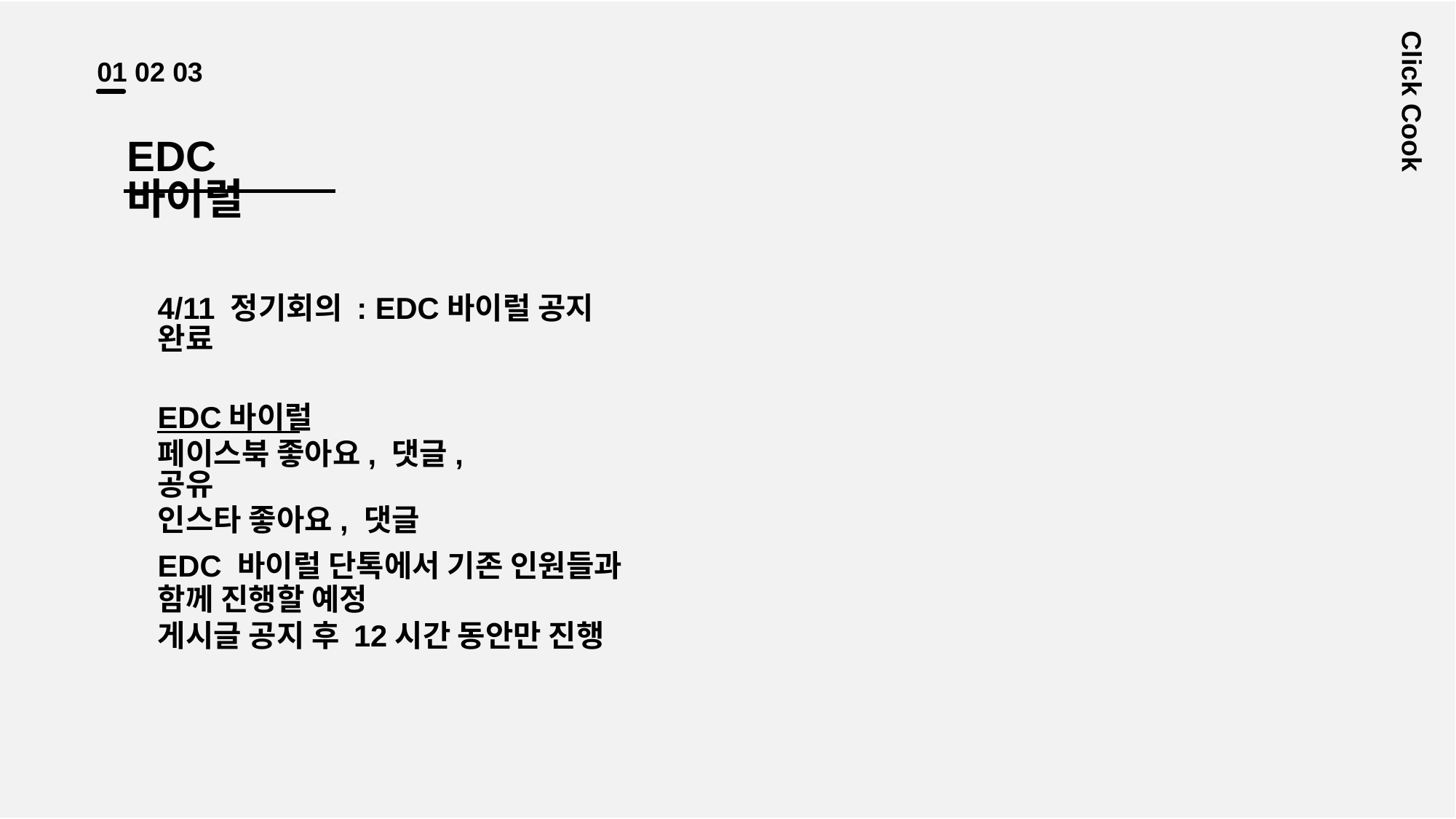

01 02 03

Click Cook
EDC 바이럴

4/11 정기회의 : EDC바이럴 공지 완료
EDC바이럴
페이스북 좋아요, 댓글, 공유
인스타 좋아요, 댓글

EDC 바이럴 단톡에서 기존 인원들과 함께 진행할 예정
게시글 공지 후 12시간 동안만 진행